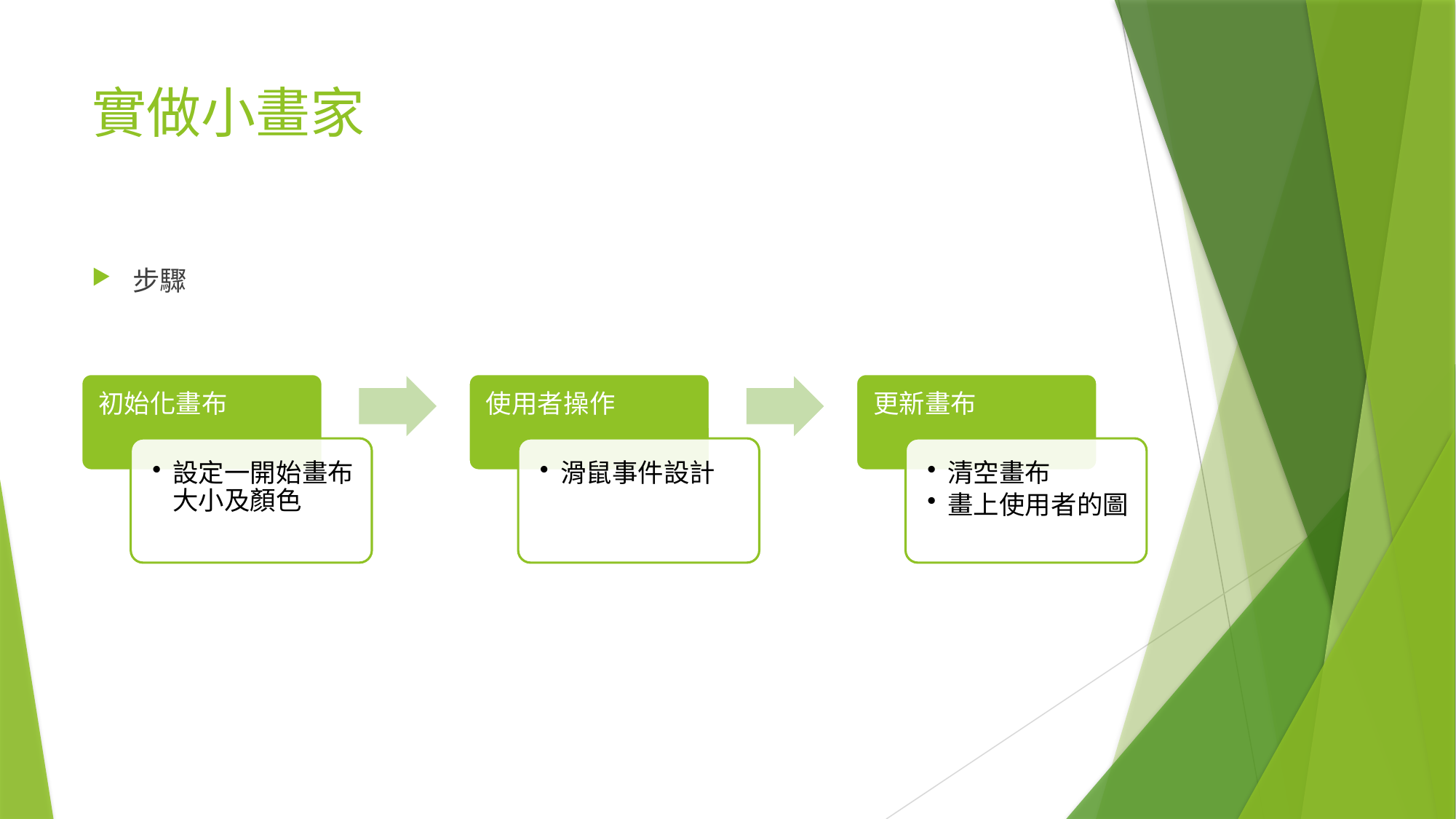

# 實做小畫家
步驟

初始化畫布
設定一開始畫布大小及顏色

使用者操作
滑鼠事件設計

更新畫布
清空畫布
畫上使用者的圖